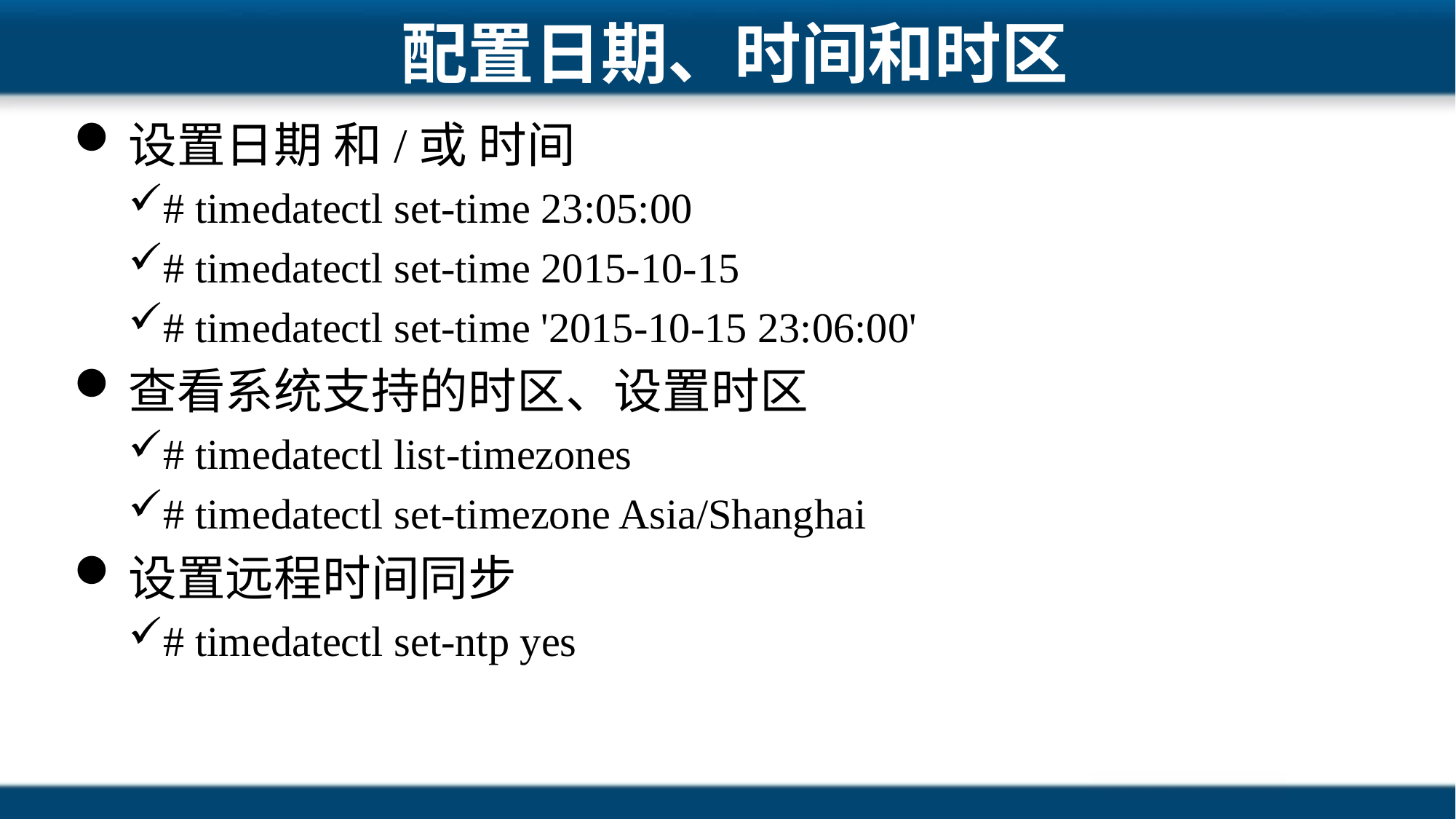

# 配置日期、时间和时区
设置日期 和/或 时间
# timedatectl set-time 23:05:00
# timedatectl set-time 2015-10-15
# timedatectl set-time '2015-10-15 23:06:00'
查看系统支持的时区、设置时区
# timedatectl list-timezones
# timedatectl set-timezone Asia/Shanghai
设置远程时间同步
# timedatectl set-ntp yes